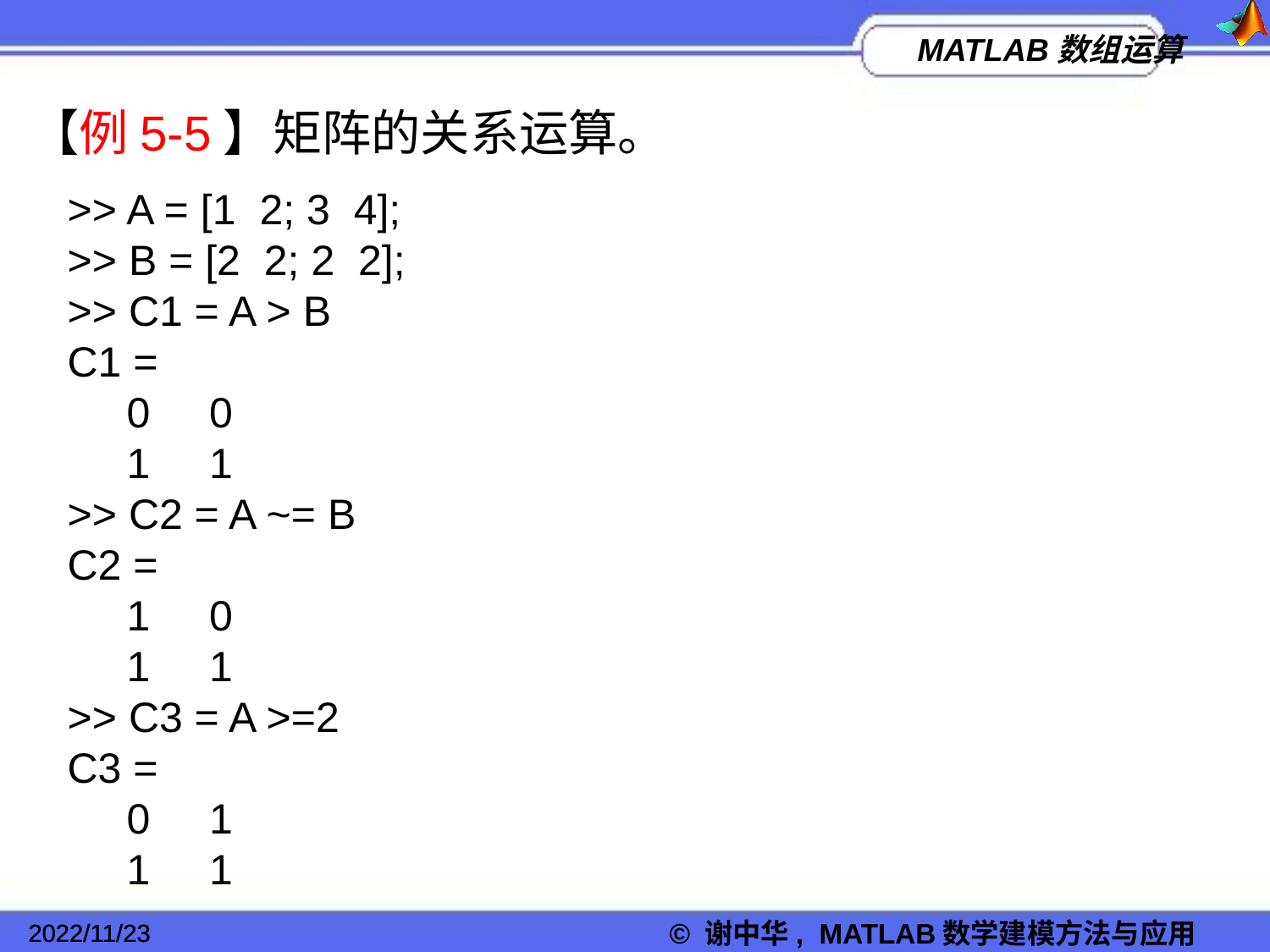

【例5-5】矩阵的关系运算。
>> A = [1  2; 3  4];
>> B = [2  2; 2  2];
>> C1 = A > B
C1 =
     0     0
     1     1
>> C2 = A ~= B
C2 =
     1     0
     1     1
>> C3 = A >=2
C3 =
     0     1
     1     1
2022/11/23
© 谢中华,  MATLAB数学建模方法与应用